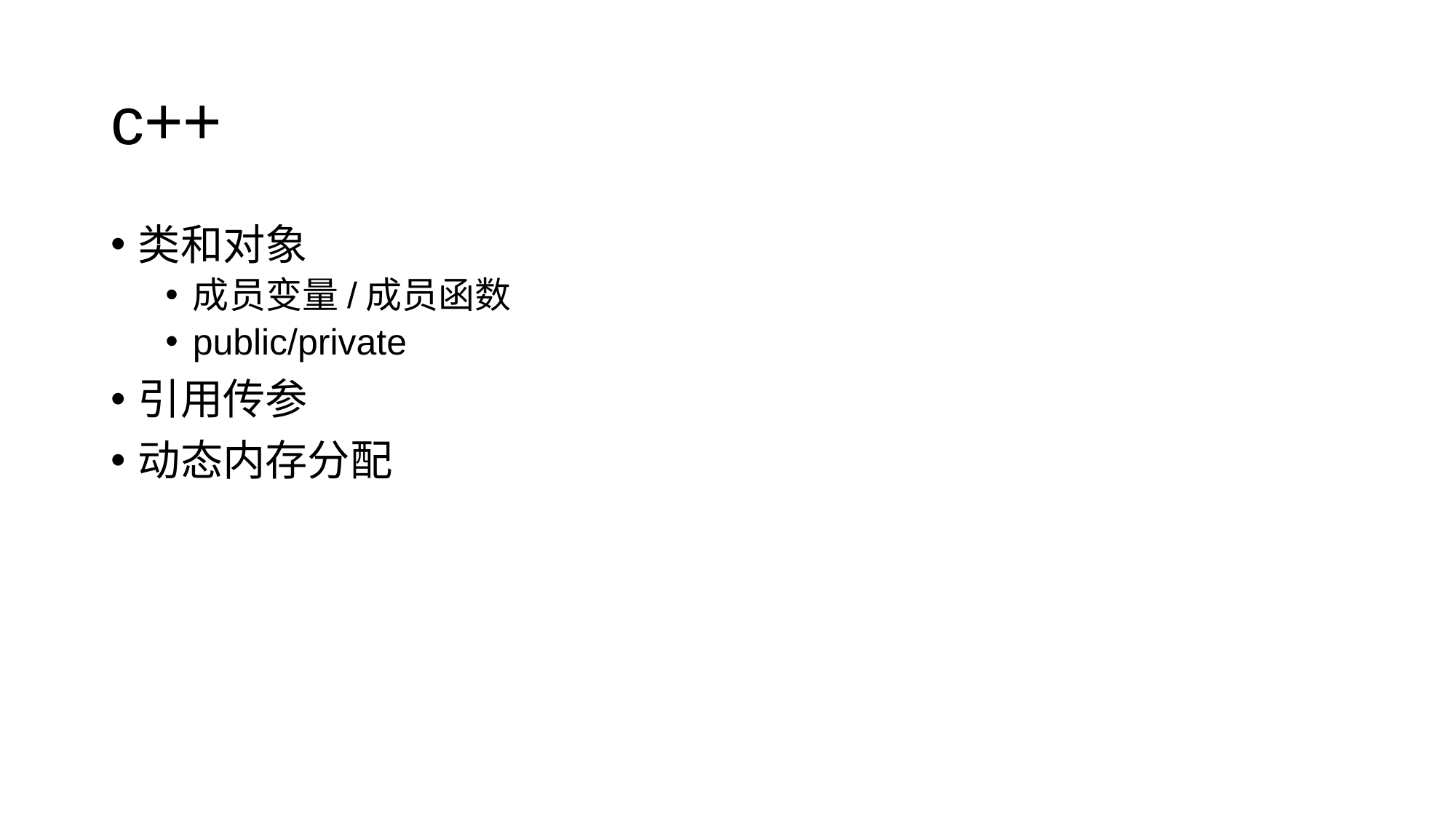

# c++
类和对象
成员变量/成员函数
public/private
引用传参
动态内存分配